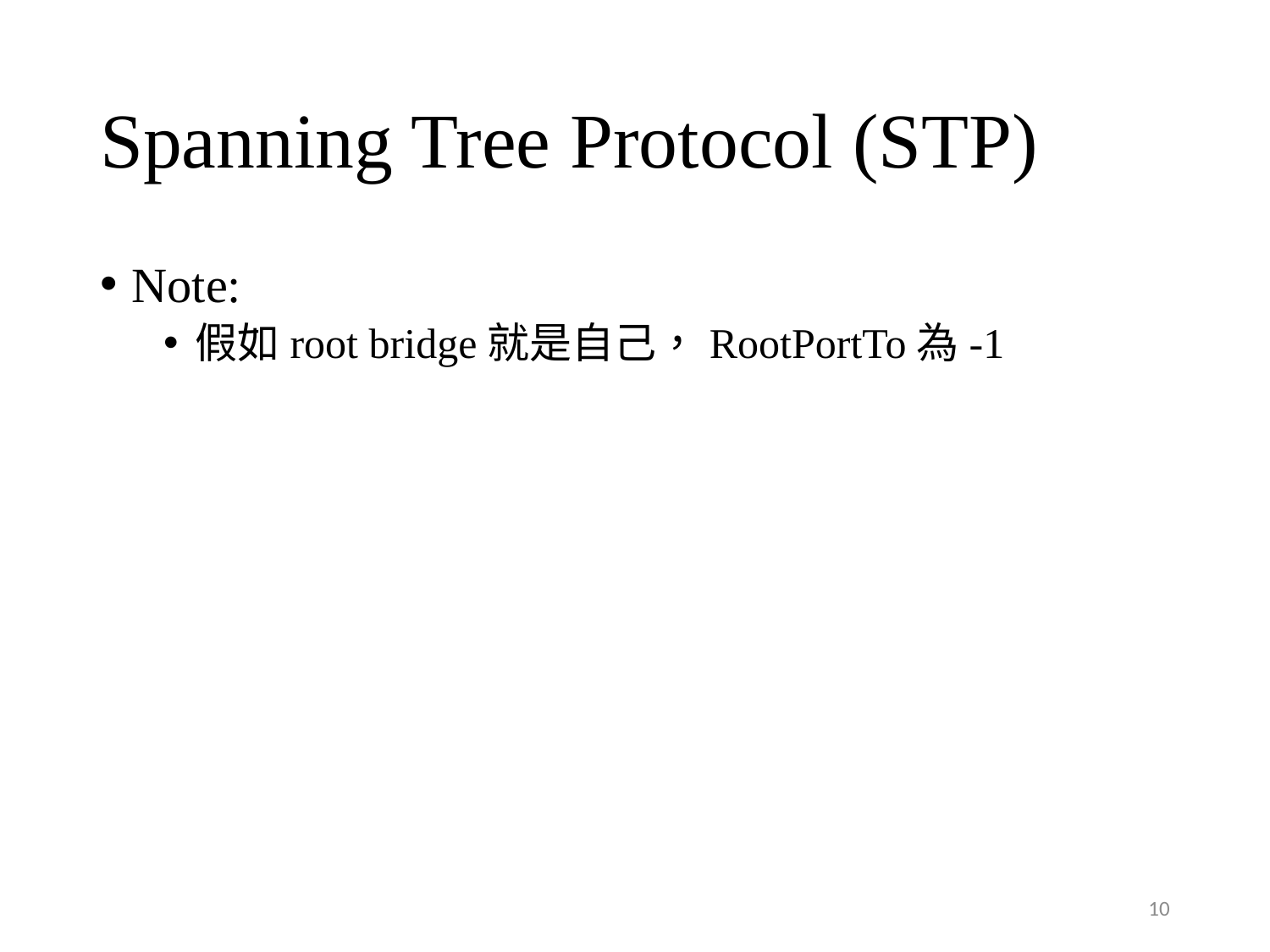

# Spanning Tree Protocol (STP)
Note:
假如root bridge就是自己，RootPortTo為-1
10